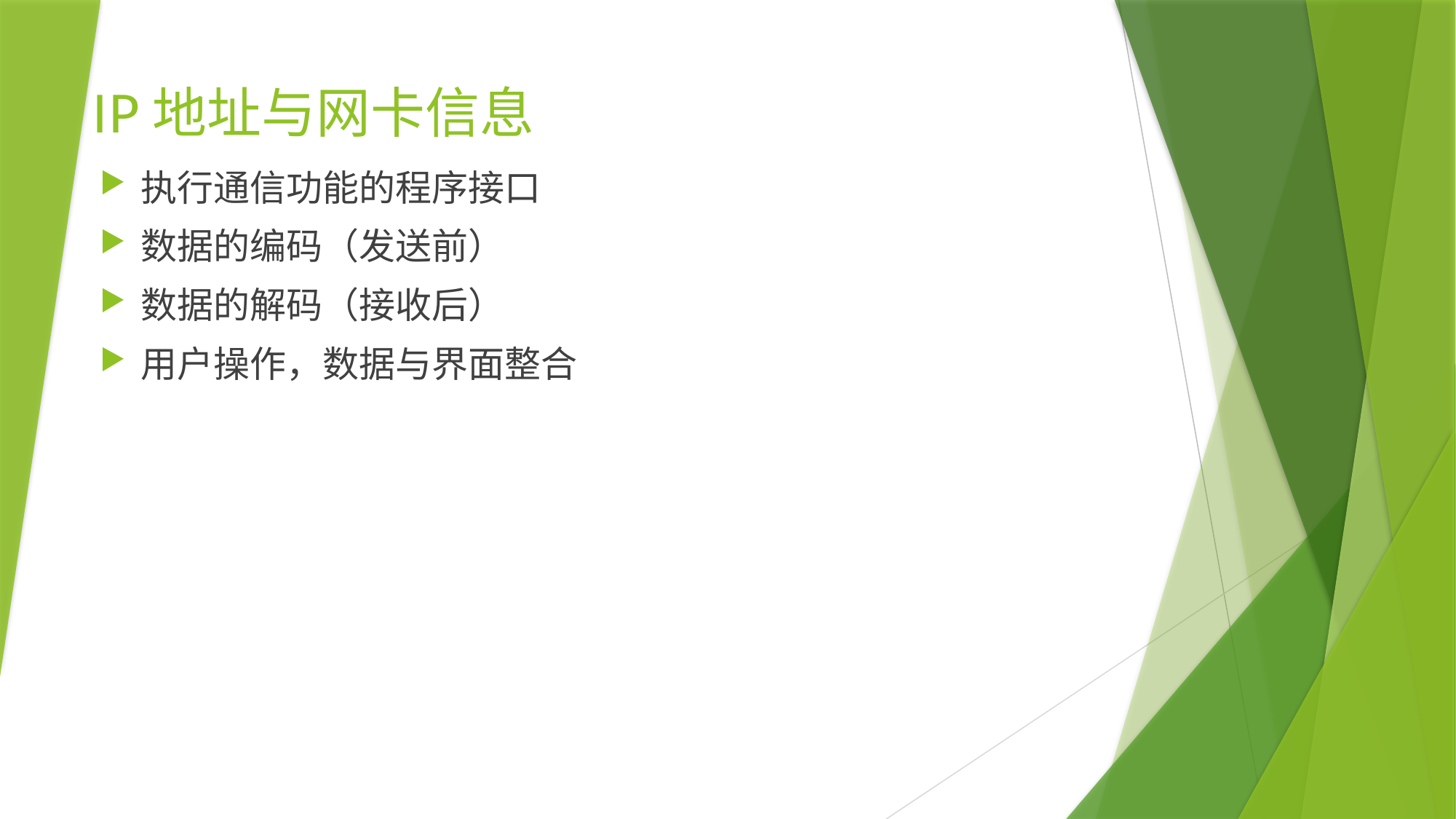

IP地址与网卡信息
执行通信功能的程序接口
数据的编码（发送前）
数据的解码（接收后）
用户操作，数据与界面整合